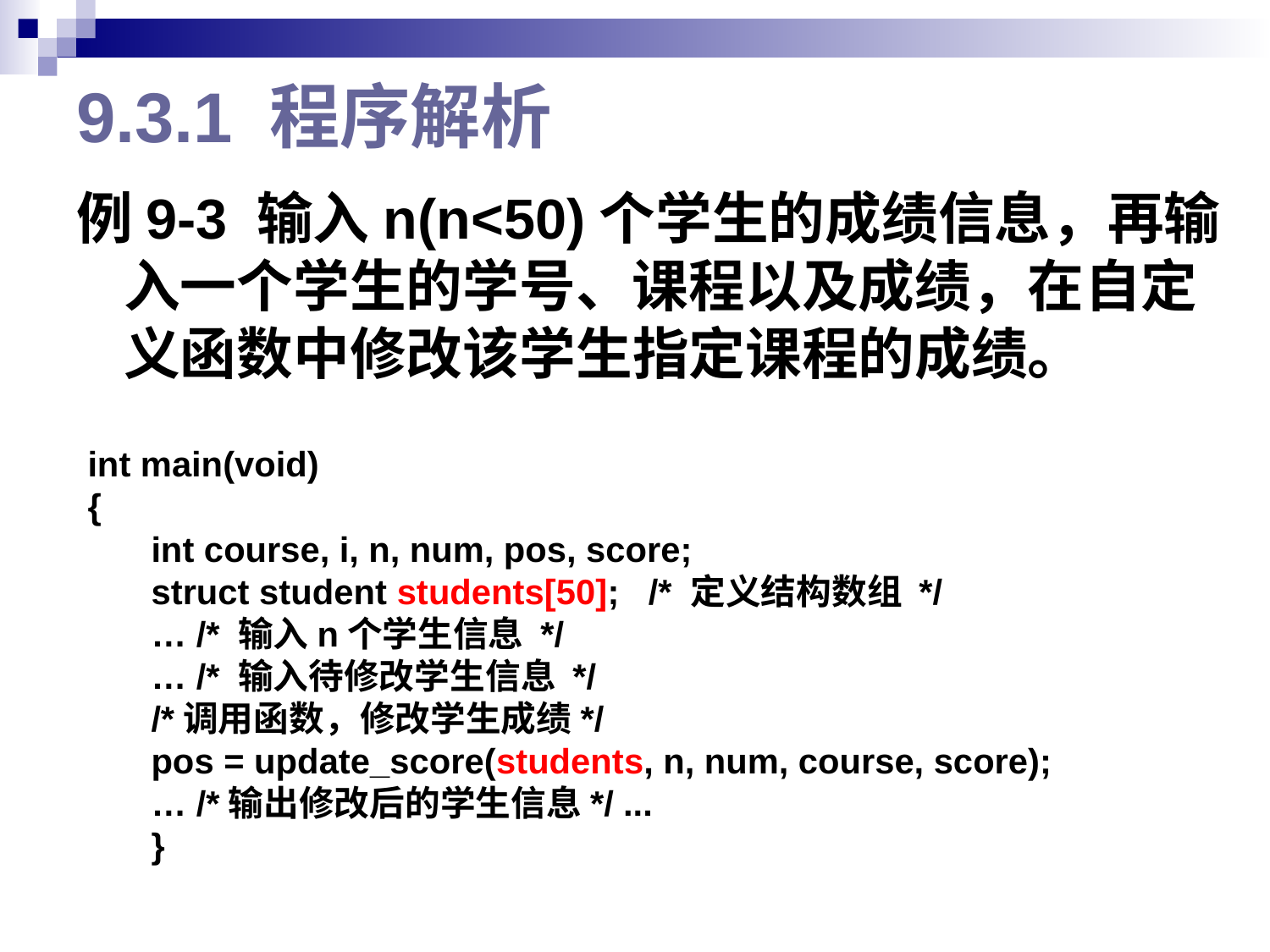

# 9.3.1 程序解析
例9-3 输入n(n<50)个学生的成绩信息，再输入一个学生的学号、课程以及成绩，在自定义函数中修改该学生指定课程的成绩。

int main(void)
{
int course, i, n, num, pos, score;
struct student students[50];   /* 定义结构数组 */
… /* 输入n个学生信息 */
… /* 输入待修改学生信息 */
/*调用函数，修改学生成绩*/
pos = update_score(students, n, num, course, score);
… /*输出修改后的学生信息*/ ...
}